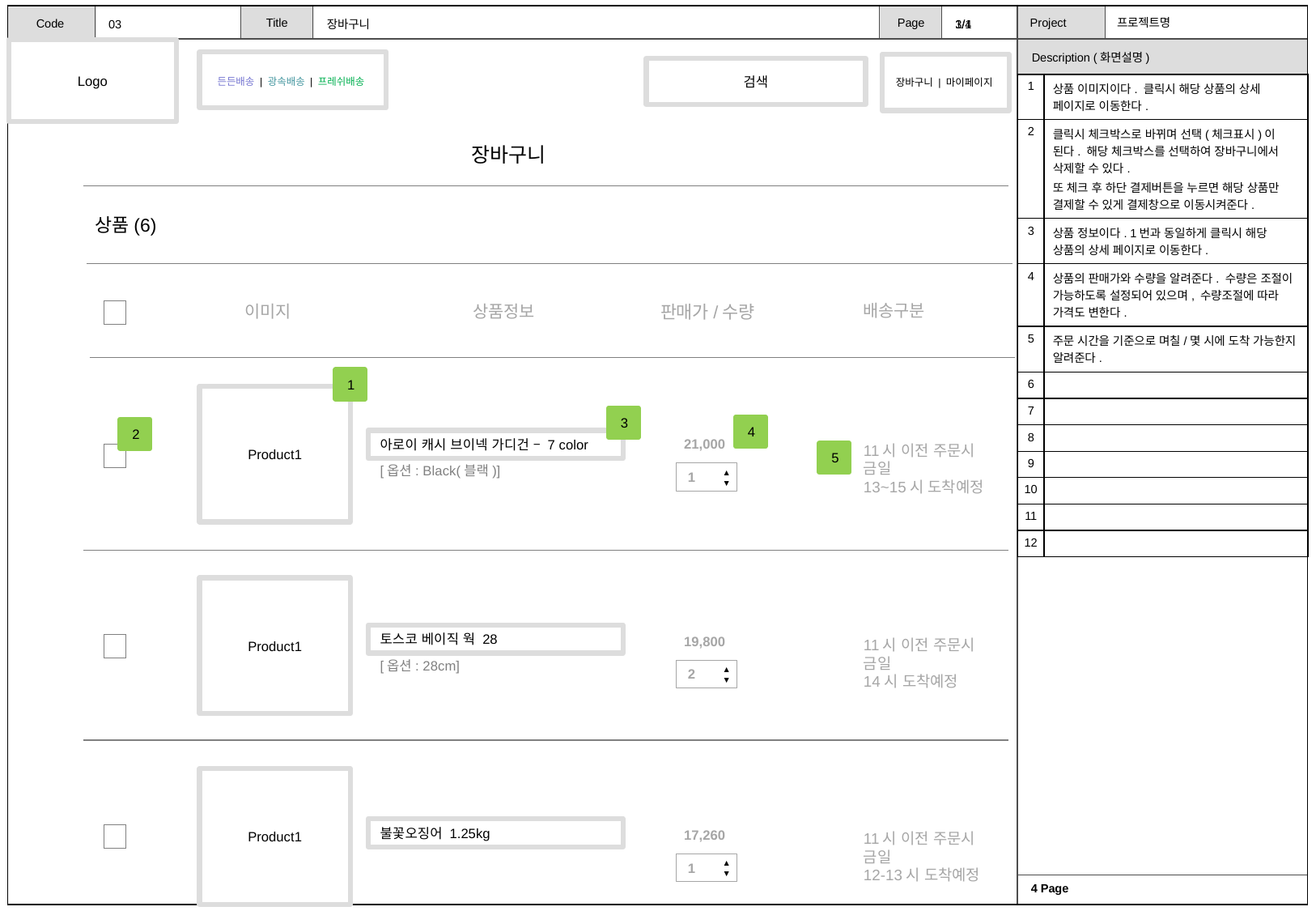

03
장바구니
1/1
3/4
Logo
든든배송 | 광속배송 | 프레쉬배송
장바구니 | 마이페이지
검색
| 1 | 상품 이미지이다. 클릭시 해당 상품의 상세 페이지로 이동한다. |
| --- | --- |
| 2 | 클릭시 체크박스로 바뀌며 선택(체크표시)이 된다. 해당 체크박스를 선택하여 장바구니에서 삭제할 수 있다. 또 체크 후 하단 결제버튼을 누르면 해당 상품만 결제할 수 있게 결제창으로 이동시켜준다. |
| 3 | 상품 정보이다. 1번과 동일하게 클릭시 해당 상품의 상세 페이지로 이동한다. |
| 4 | 상품의 판매가와 수량을 알려준다. 수량은 조절이 가능하도록 설정되어 있으며, 수량조절에 따라 가격도 변한다. |
| 5 | 주문 시간을 기준으로 며칠/몇 시에 도착 가능한지 알려준다. |
| 6 |  |
| 7 |  |
| 8 |  |
| 9 |  |
| 10 |  |
| 11 |  |
| 12 |  |
장바구니
상품(6)
배송구분
이미지
상품정보
판매가/수량

1
Product1
3
4
2
21,000
아로이 캐시 브이넥 가디건 – 7 color
11시 이전 주문시
금일
13~15시 도착예정
5

[옵션: Black(블랙)]
▲
▼
1
Product1
토스코 베이직 웍 28
19,800
11시 이전 주문시
금일
14시 도착예정

[옵션: 28cm]
▲
▼
2
Product1
불꽃오징어 1.25kg
17,260
11시 이전 주문시
금일
12-13시 도착예정

▲
▼
1